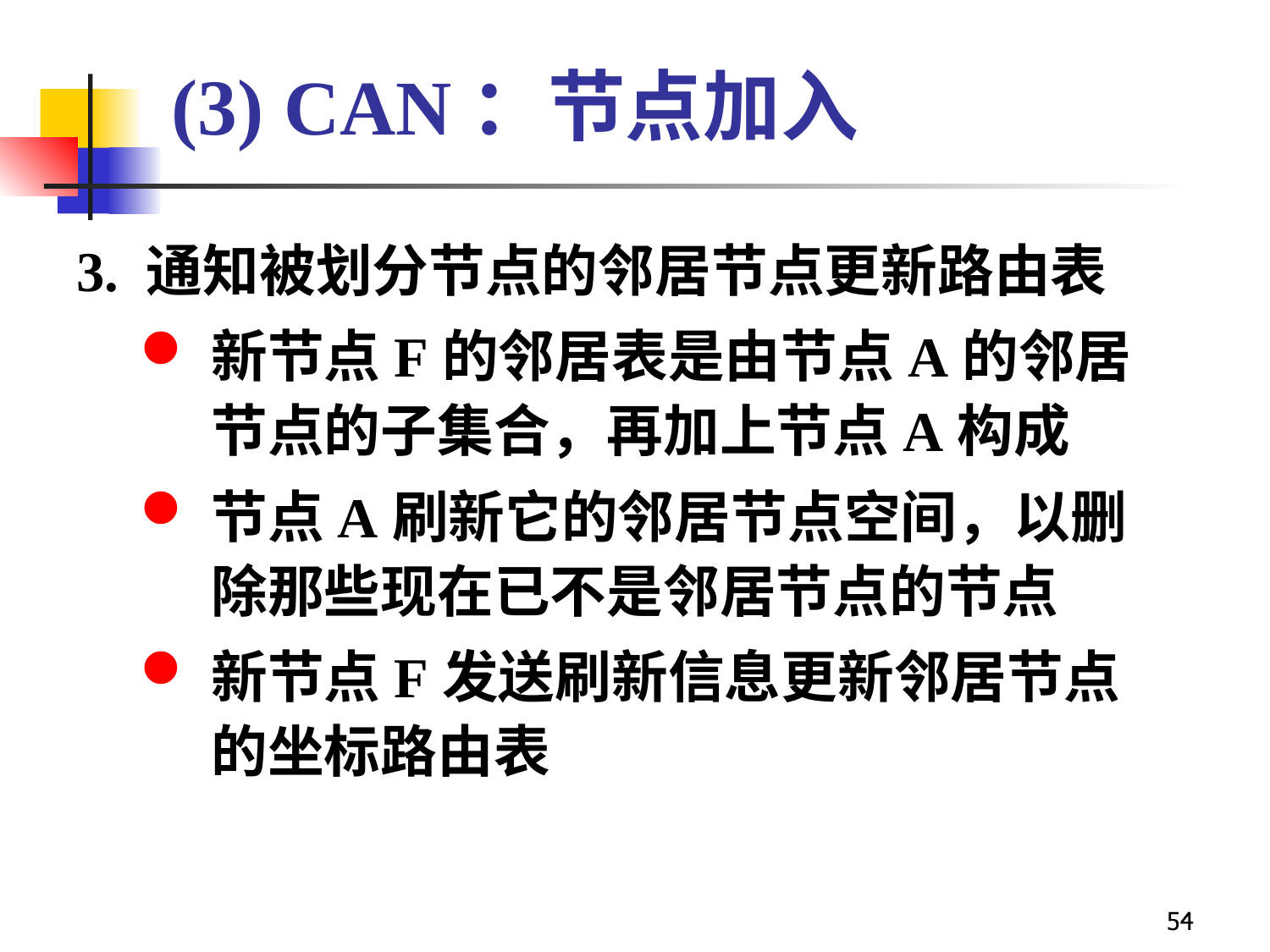

# (3) CAN：节点加入
3. 通知被划分节点的邻居节点更新路由表
新节点F的邻居表是由节点A的邻居节点的子集合，再加上节点A构成
节点A刷新它的邻居节点空间，以删除那些现在已不是邻居节点的节点
新节点F发送刷新信息更新邻居节点的坐标路由表
54